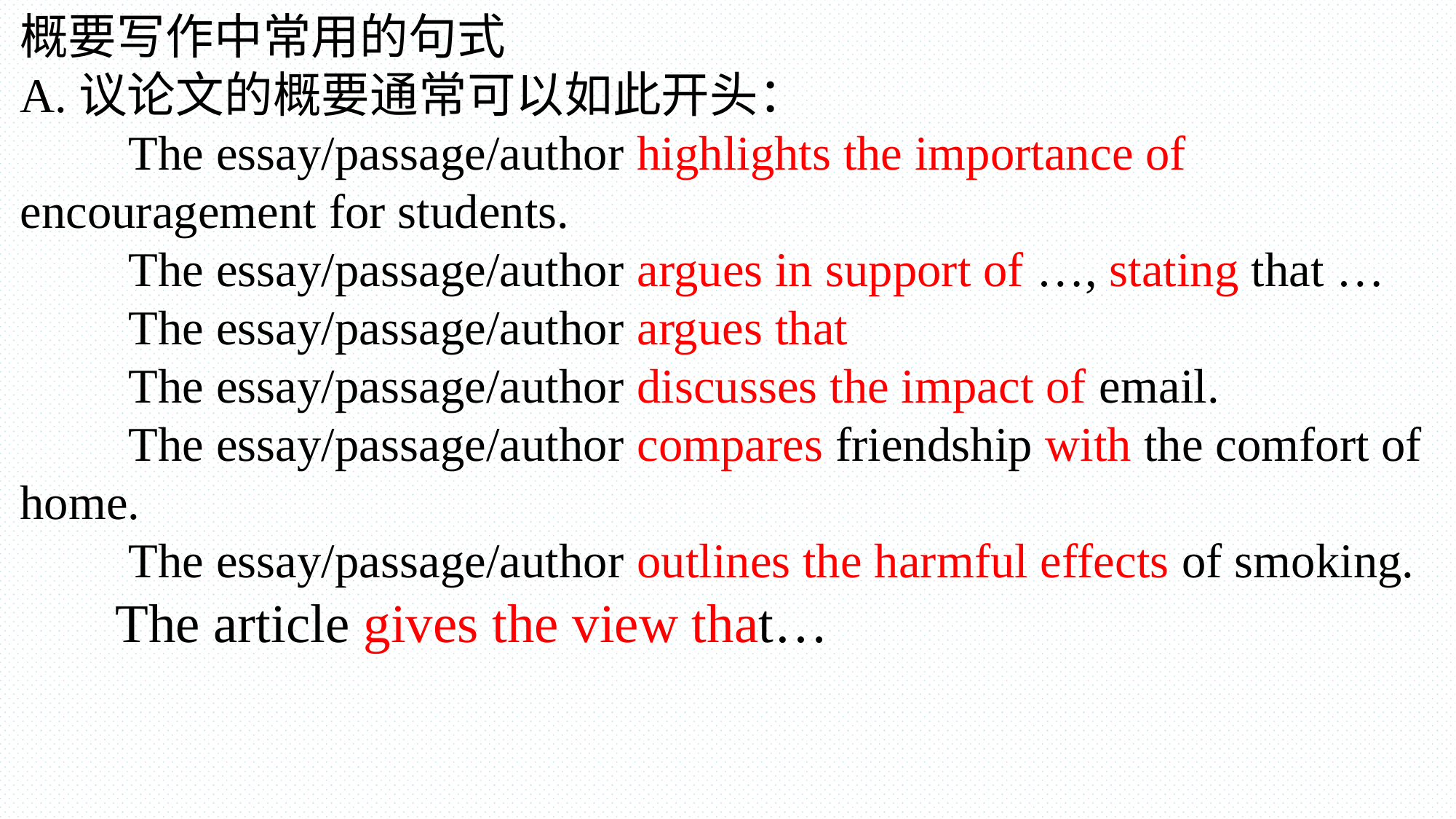

概要写作中常用的句式
A.议论文的概要通常可以如此开头：
　　The essay/passage/author highlights the importance of encouragement for students.
　　The essay/passage/author argues in support of …, stating that …
　　The essay/passage/author argues that
　　The essay/passage/author discusses the impact of email.
　　The essay/passage/author compares friendship with the comfort of home.
　　The essay/passage/author outlines the harmful effects of smoking.
       The article gives the view that…